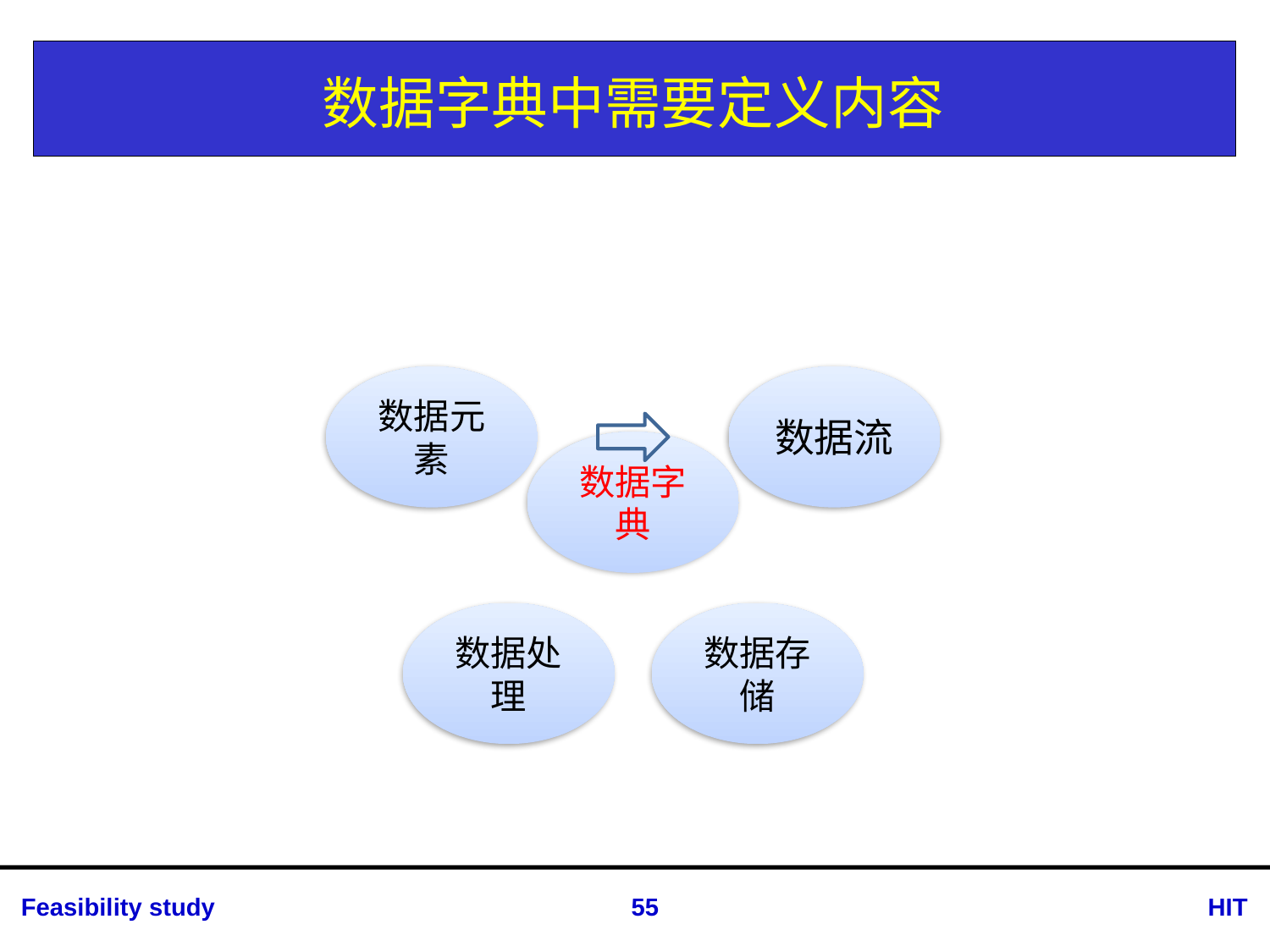

# 数据字典中需要定义内容
数据字典
数据流
数据存储
数据处理
数据元素